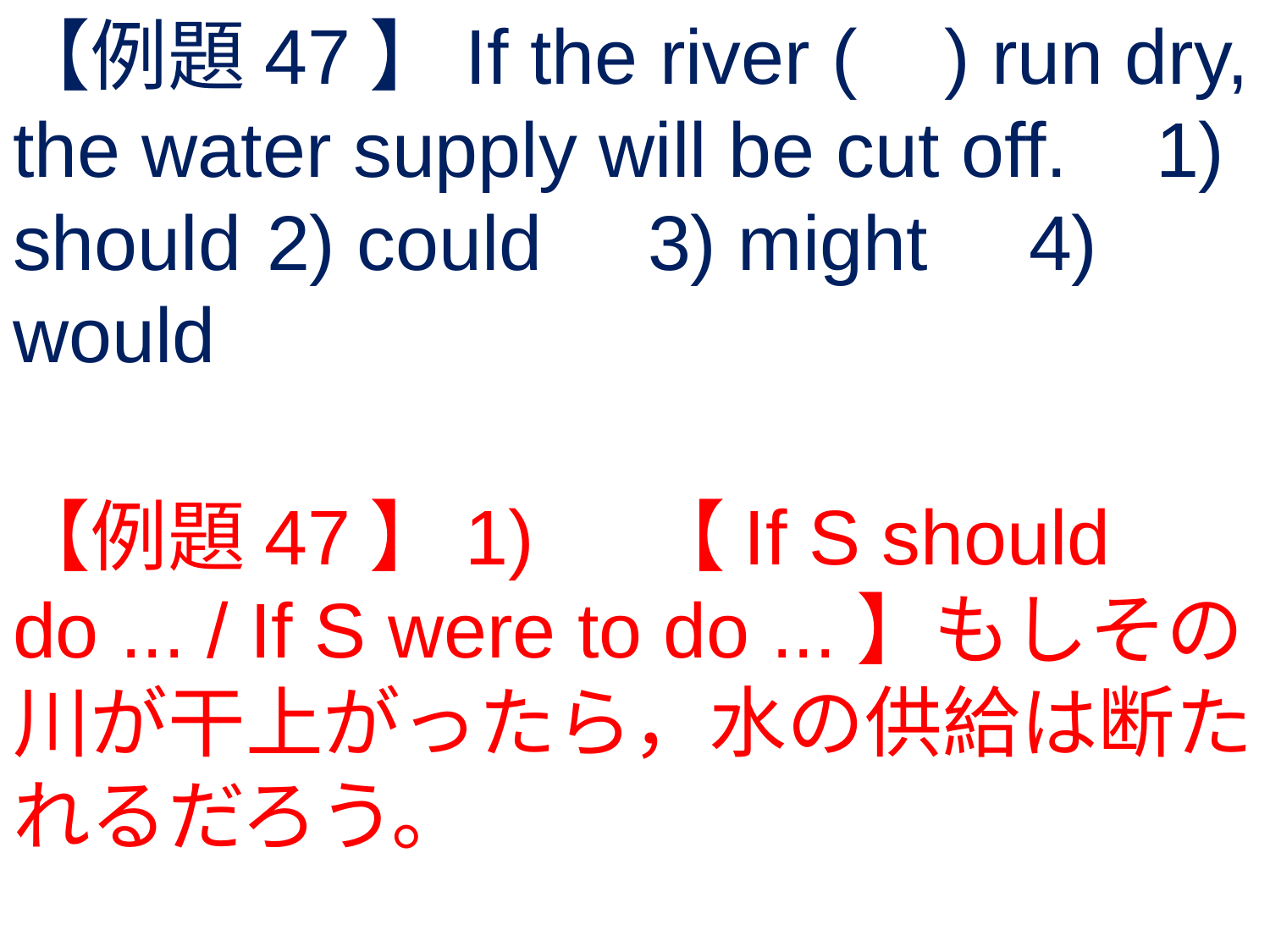

# 【例題47】If the river (    ) run dry, the water supply will be cut off.	1) should	2) could	3) might	4) would
【例題47】1) 	【If S should do ... / If S were to do ...】もしその川が干上がったら，水の供給は断たれるだろう。